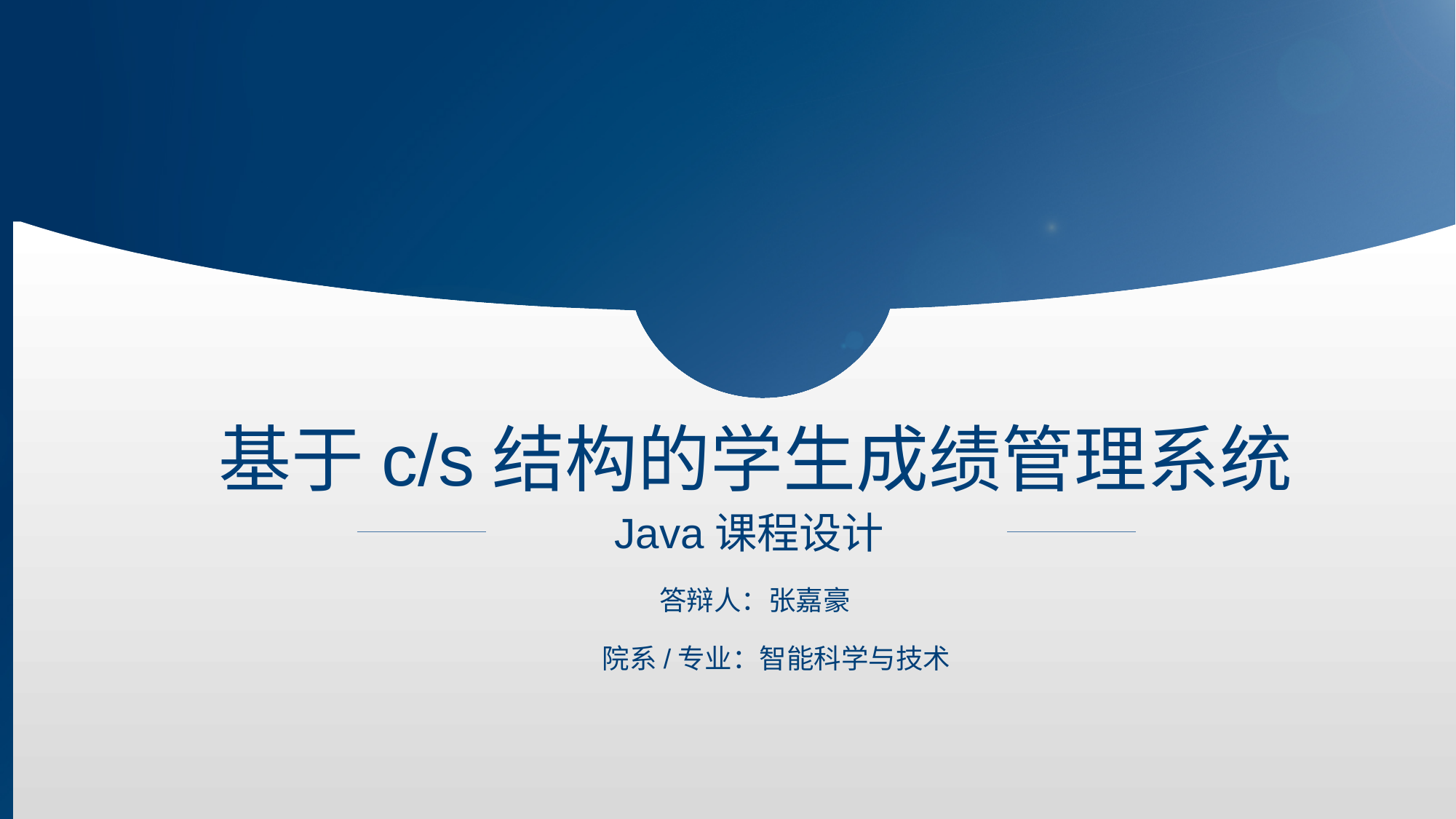

基于c/s结构的学生成绩管理系统
Java课程设计
答辩人：张嘉豪
院系/专业：智能科学与技术